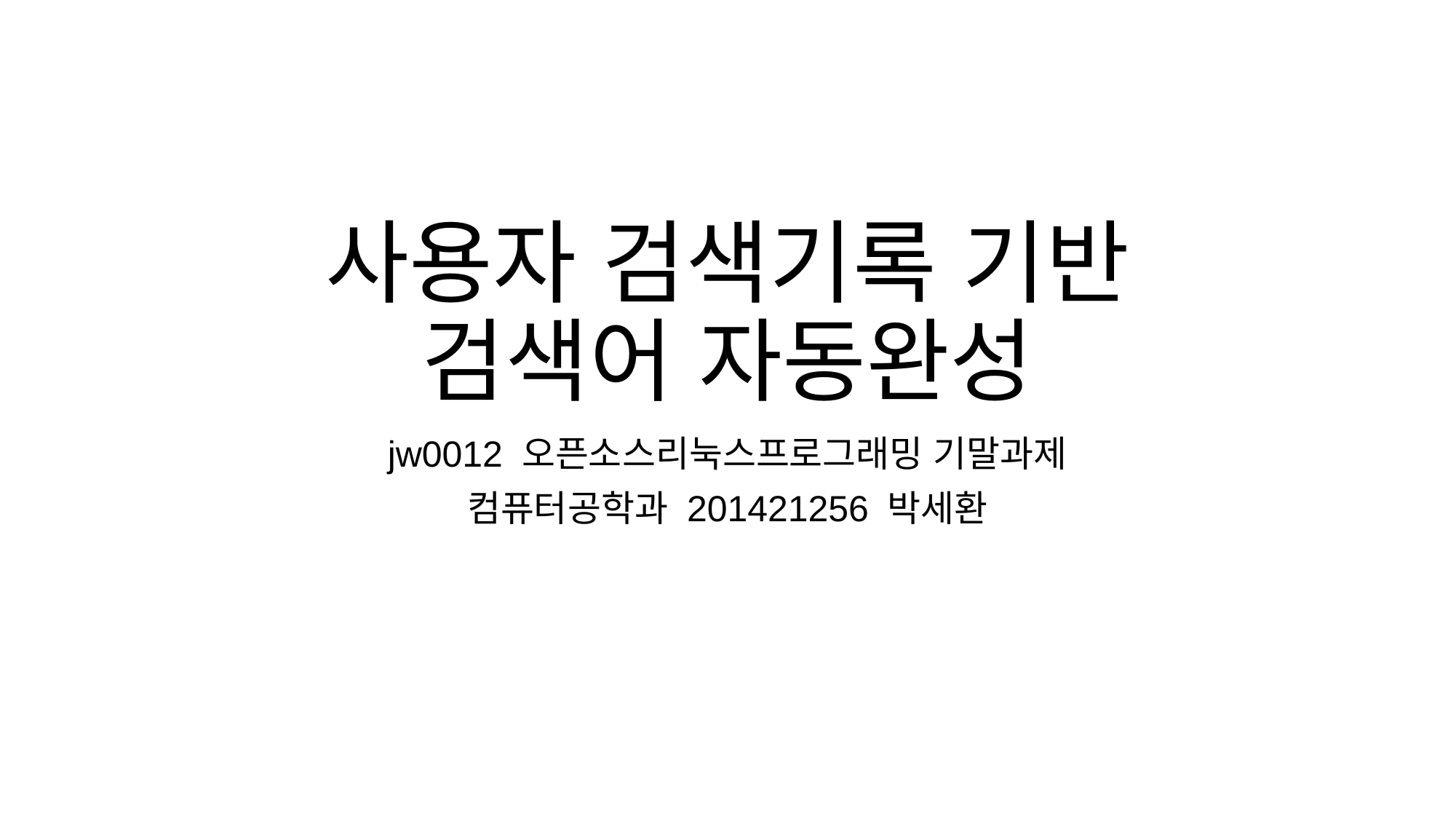

# 사용자 검색기록 기반 검색어 자동완성
jw0012 오픈소스리눅스프로그래밍 기말과제
컴퓨터공학과 201421256 박세환